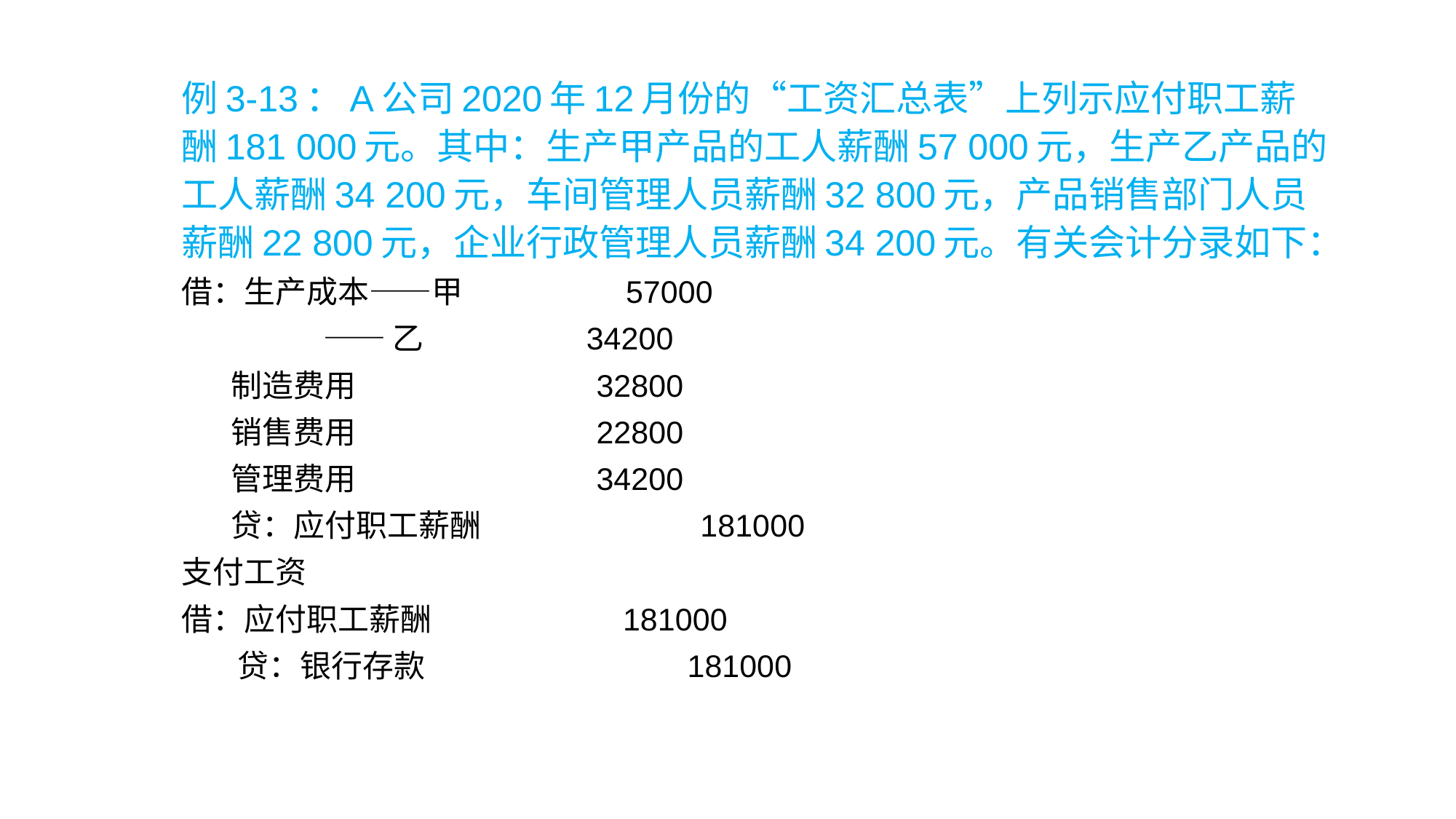

例3-13：A公司2020年12月份的“工资汇总表”上列示应付职工薪酬181 000元。其中：生产甲产品的工人薪酬57 000元，生产乙产品的工人薪酬34 200元，车间管理人员薪酬32 800元，产品销售部门人员薪酬22 800元，企业行政管理人员薪酬34 200元。有关会计分录如下：
借：生产成本——甲                      57000
                    ——乙                      34200
      制造费用                                 32800
      销售费用                                 22800
      管理费用                                 34200
      贷：应付职工薪酬                              181000
支付工资
借：应付职工薪酬                          181000
       贷：银行存款                                    181000